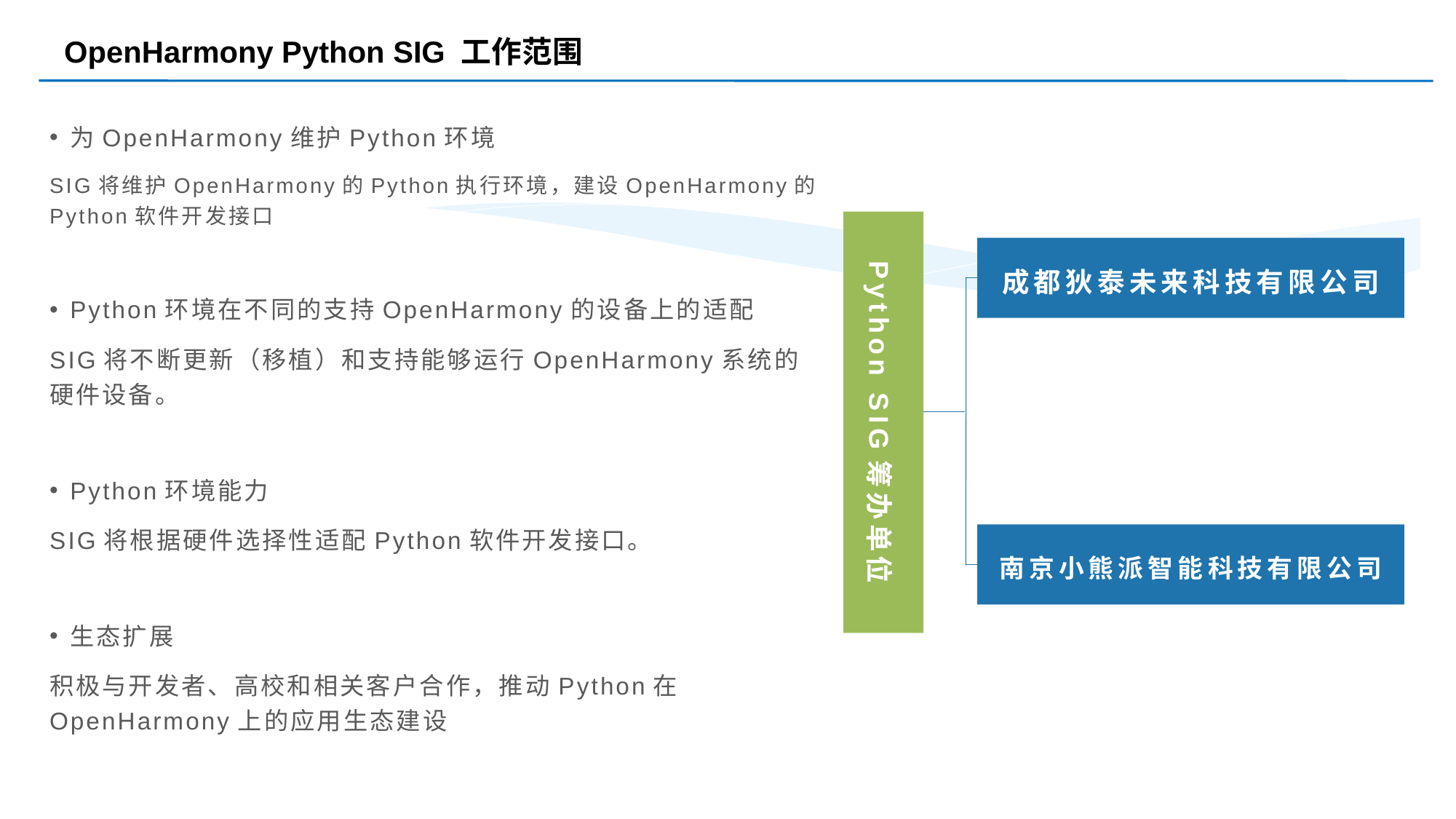

OpenHarmony Python SIG 工作范围

为OpenHarmony维护Python环境
SIG将维护OpenHarmony的Python执行环境，建设OpenHarmony的Python软件开发接口

Python环境在不同的支持OpenHarmony的设备上的适配
SIG将不断更新（移植）和支持能够运行OpenHarmony系统的硬件设备。

Python环境能力
SIG将根据硬件选择性适配Python软件开发接口。

生态扩展
积极与开发者、高校和相关客户合作，推动Python在OpenHarmony上的应用生态建设
成都狄泰未来科技有限公司
Python SIG筹办单位
南京小熊派智能科技有限公司